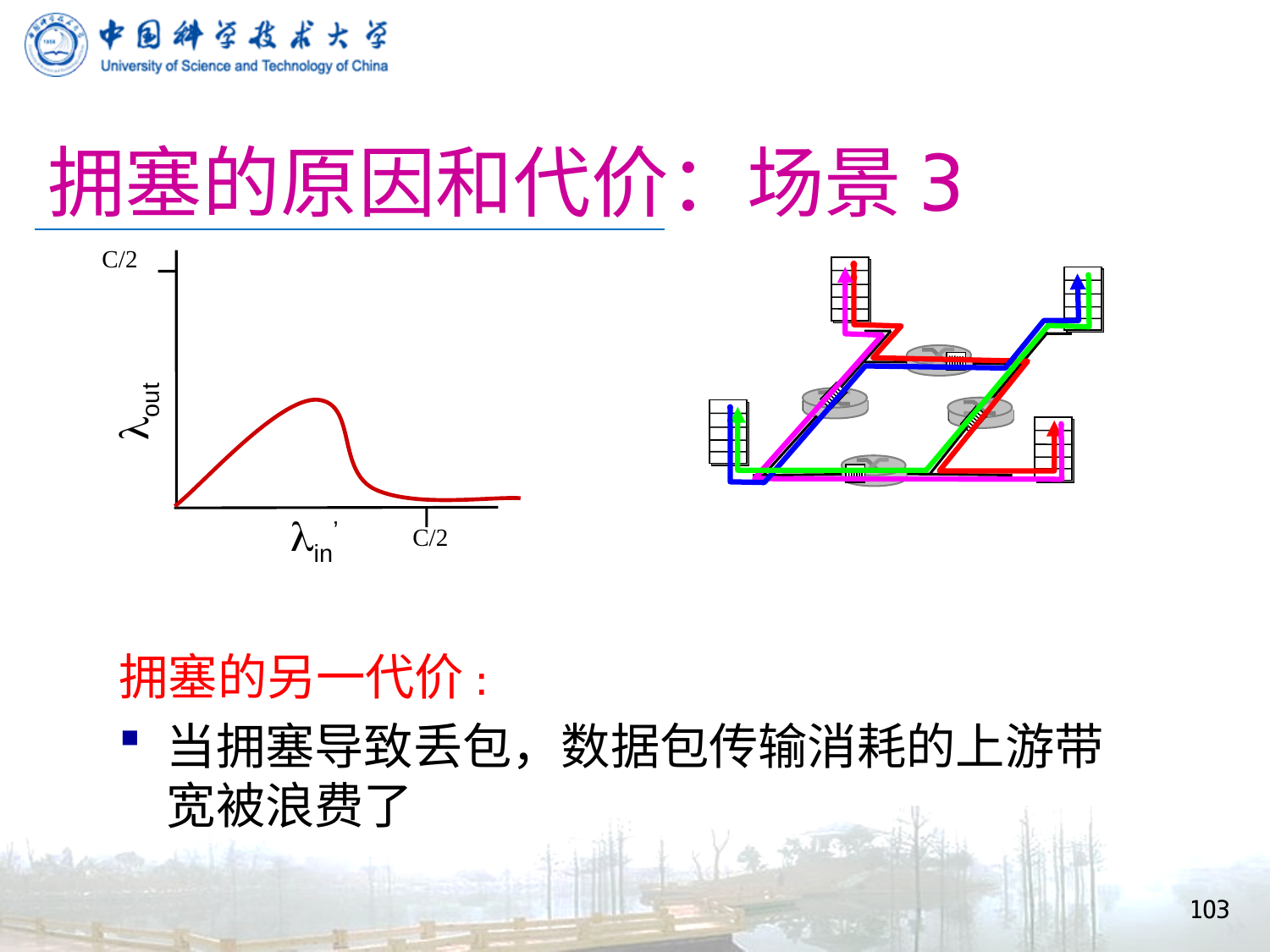

# 拥塞的原因和代价：场景3
C/2

λout

λin’

C/2
拥塞的另一代价:
当拥塞导致丢包，数据包传输消耗的上游带宽被浪费了

103